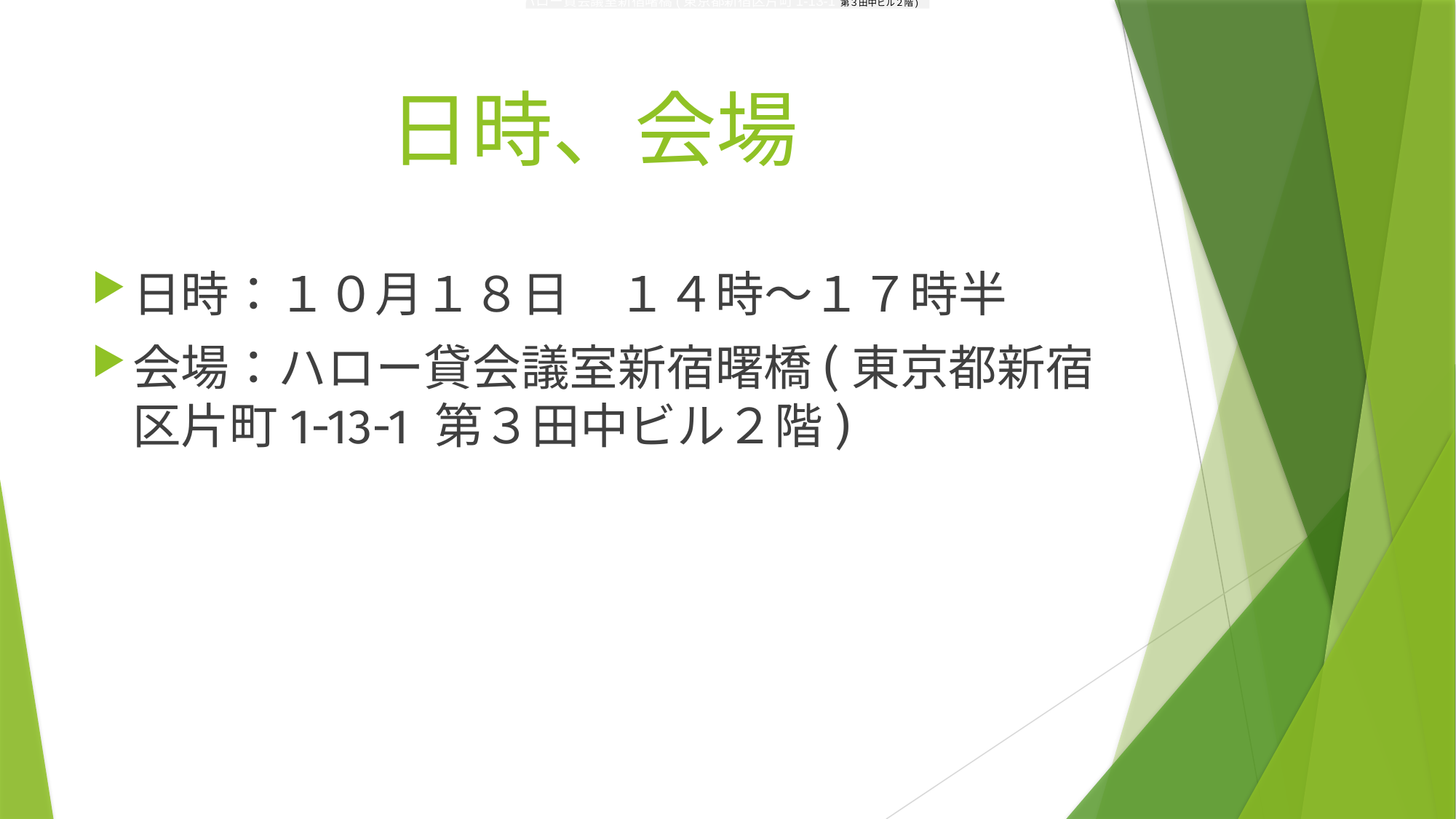

ハロー貸会議室新宿曙橋(東京都新宿区片町1-13-1 第３田中ビル２階)
# 日時、会場
日時：１０月１８日　１４時〜１７時半
会場：ハロー貸会議室新宿曙橋(東京都新宿区片町1-13-1 第３田中ビル２階)